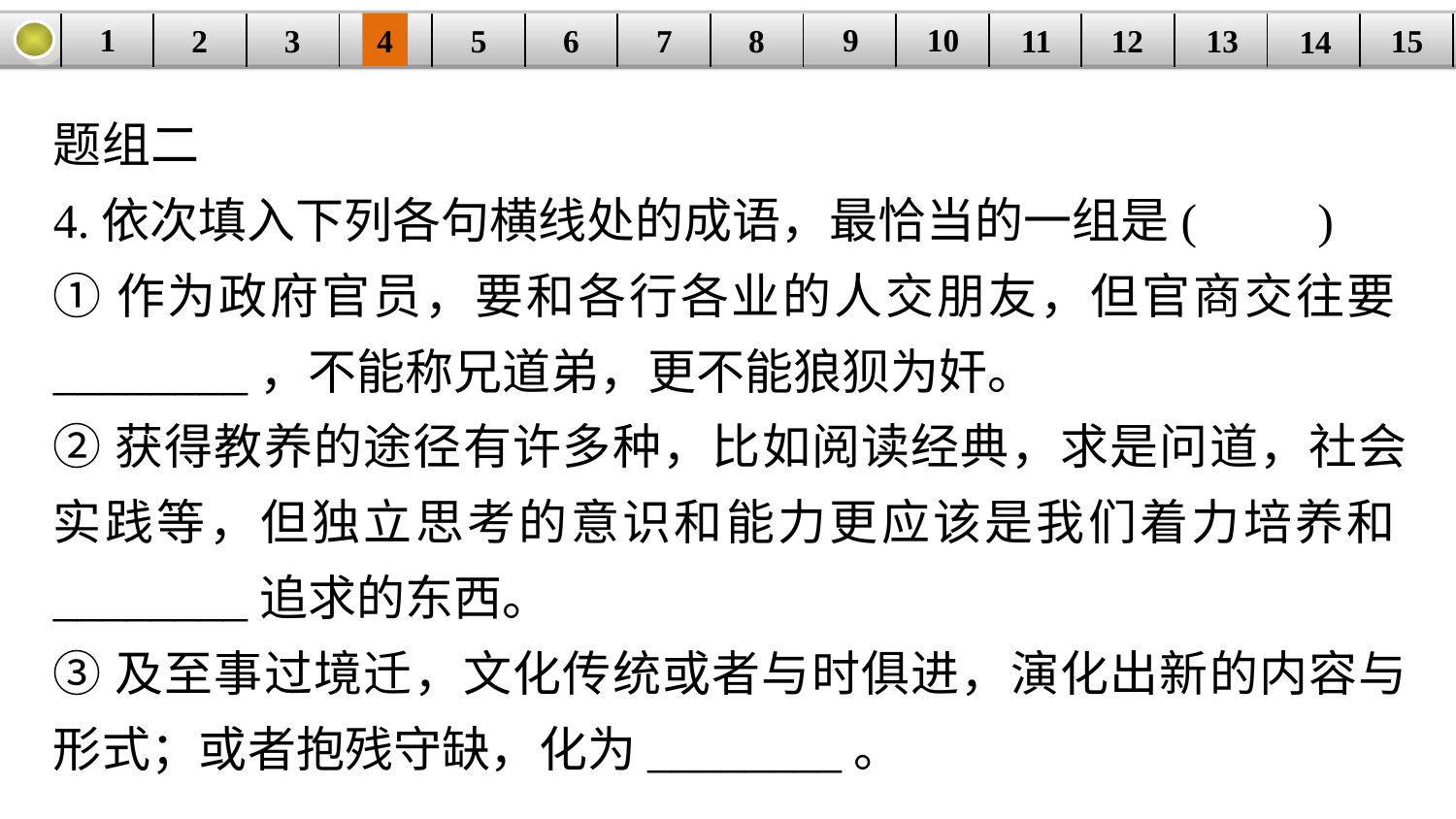

9
10
1
3
4
5
6
8
11
2
12
15
|  |  |  |  |  |  |  |  |  |  |  |  |  |  |  |
| --- | --- | --- | --- | --- | --- | --- | --- | --- | --- | --- | --- | --- | --- | --- |
7
13
14

题组二
4.依次填入下列各句横线处的成语，最恰当的一组是(　　)
①作为政府官员，要和各行各业的人交朋友，但官商交往要________，不能称兄道弟，更不能狼狈为奸。
②获得教养的途径有许多种，比如阅读经典，求是问道，社会实践等，但独立思考的意识和能力更应该是我们着力培养和________追求的东西。
③及至事过境迁，文化传统或者与时俱进，演化出新的内容与形式；或者抱残守缺，化为________。